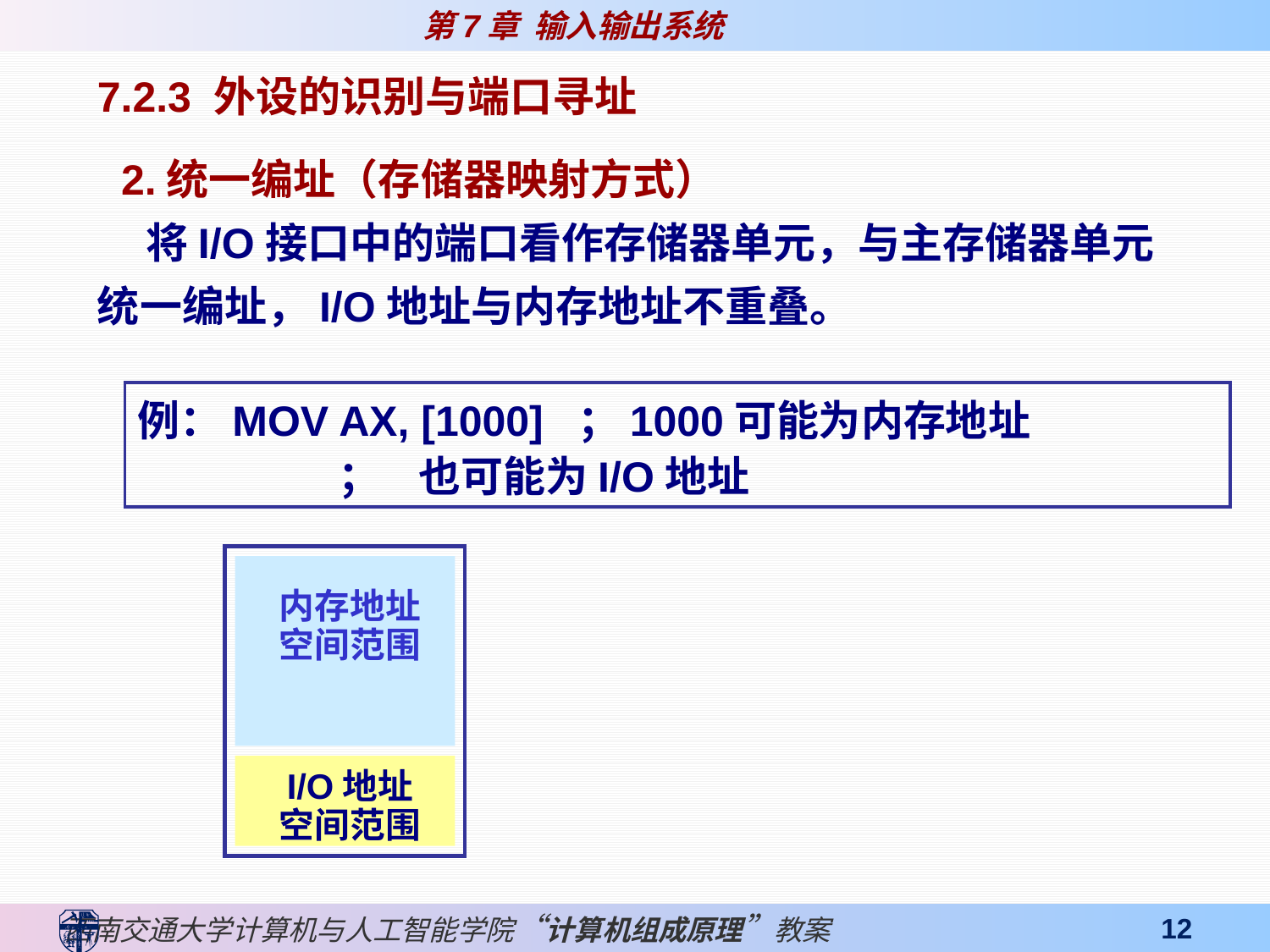

7.2.3 外设的识别与端口寻址
  2.统一编址（存储器映射方式）
    将I/O接口中的端口看作存储器单元，与主存储器单元统一编址，I/O地址与内存地址不重叠。
例：MOV AX, [1000]  ；1000可能为内存地址
                    ；    也可能为I/O地址

内存地址
空间范围

I/O地址
空间范围